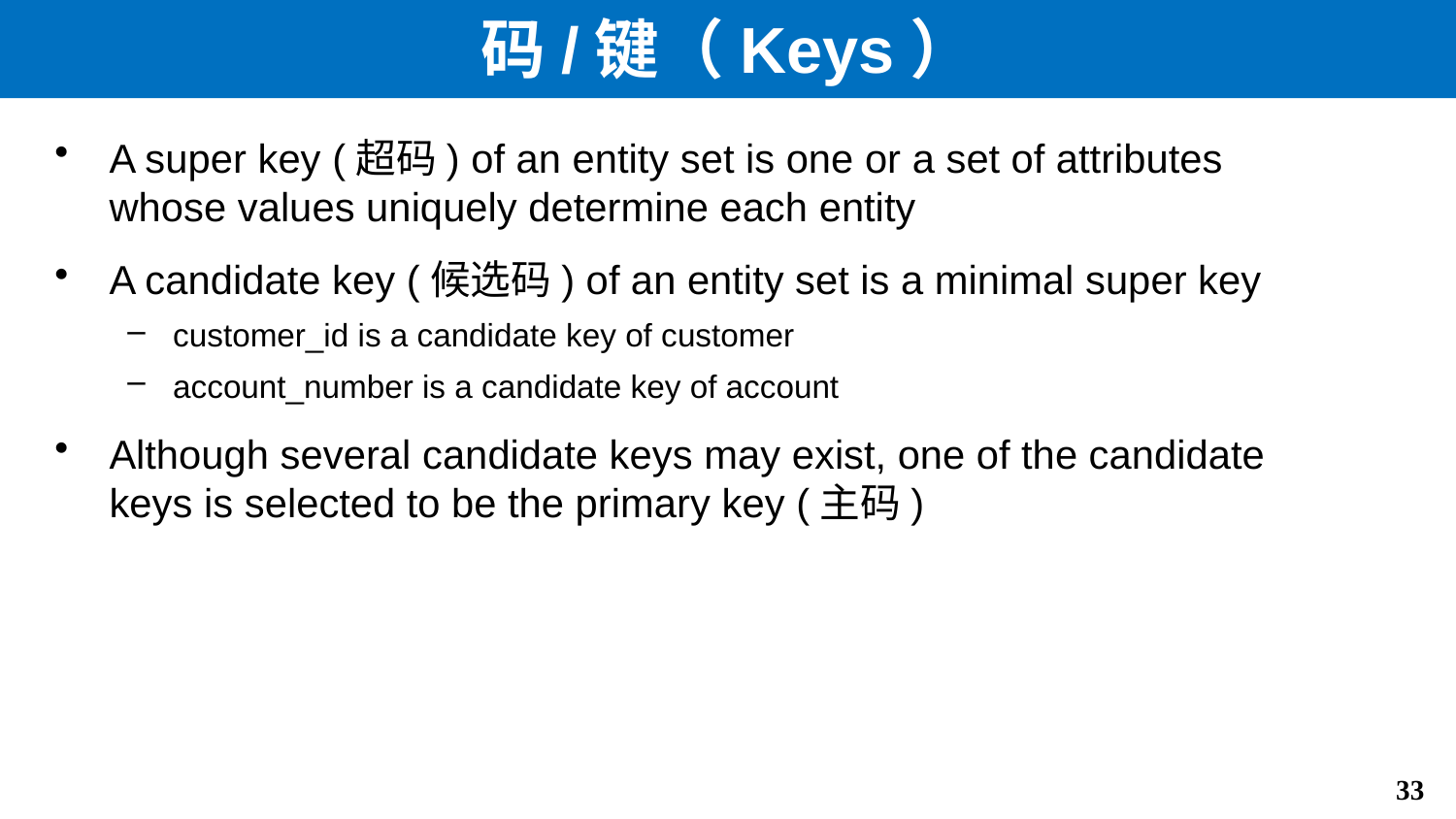

# 码/键（Keys）
A super key (超码) of an entity set is one or a set of attributes whose values uniquely determine each entity
A candidate key (候选码) of an entity set is a minimal super key
customer_id is a candidate key of customer
account_number is a candidate key of account
Although several candidate keys may exist, one of the candidate keys is selected to be the primary key (主码)